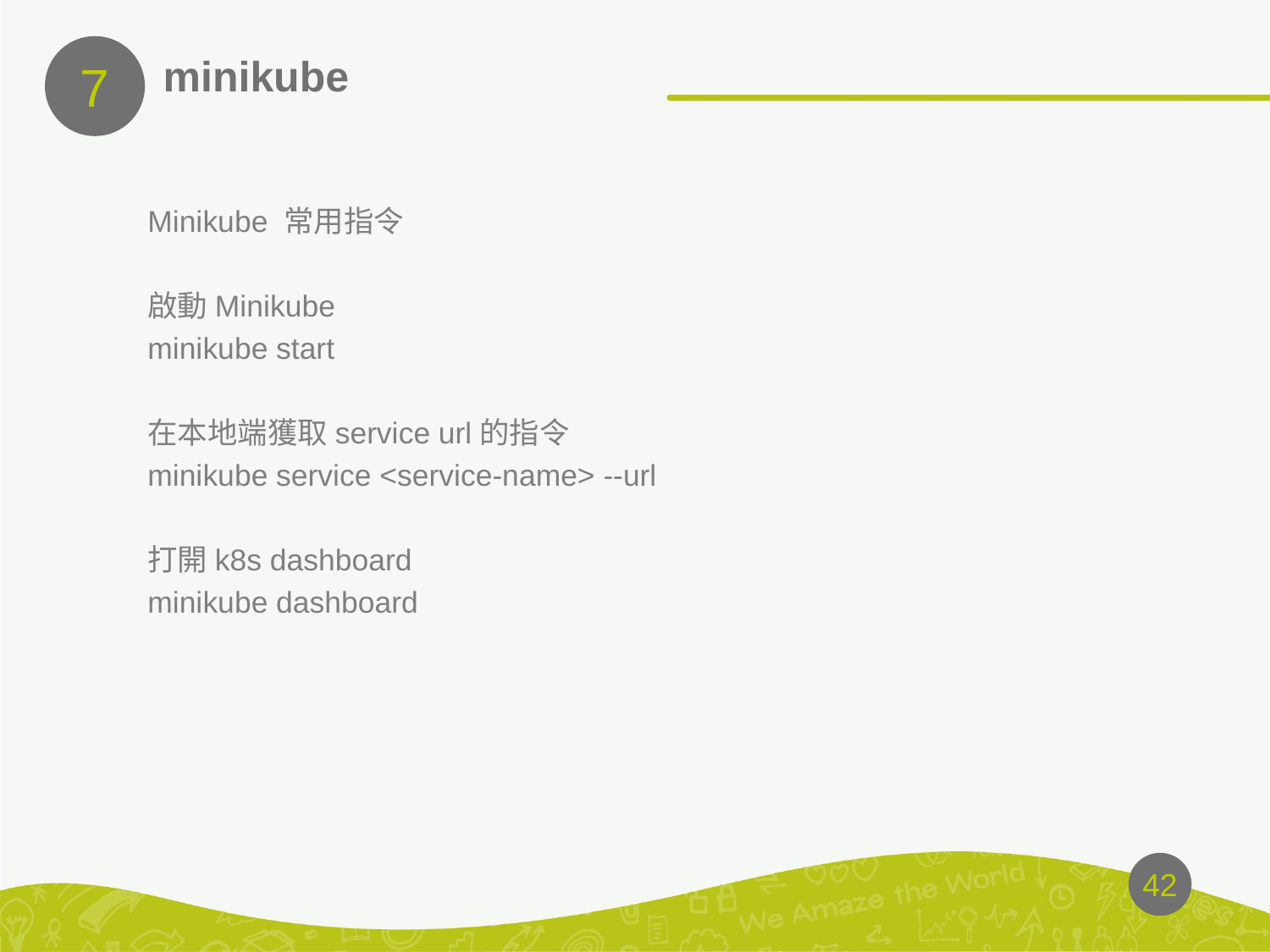

7
# minikube

Minikube 常用指令

啟動Minikube
minikube start

在本地端獲取service url的指令
minikube service <service-name> --url

打開k8s dashboard
minikube dashboard
42